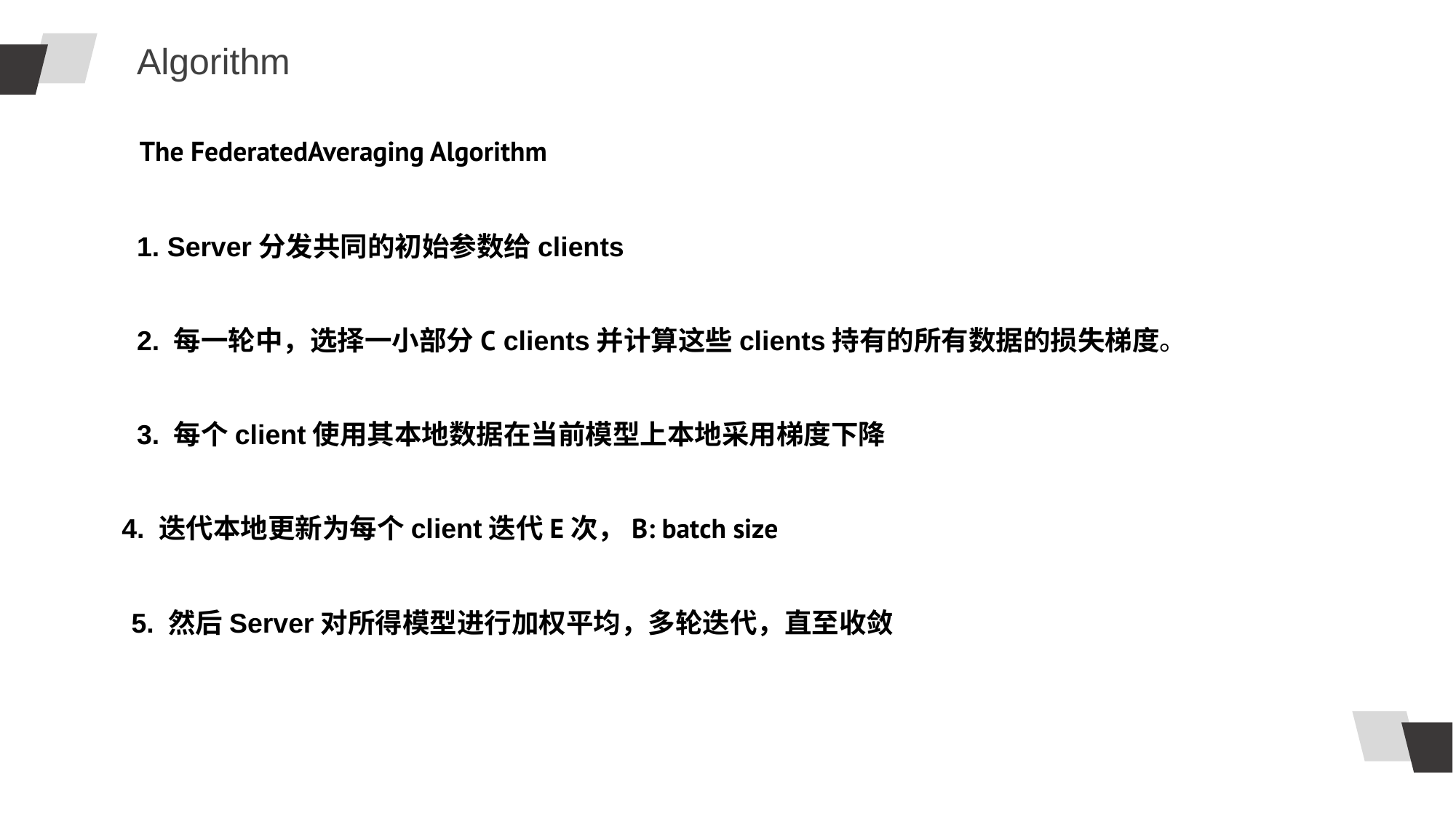

Algorithm
The FederatedAveraging Algorithm
1. Server分发共同的初始参数给clients
2. 每一轮中，选择一小部分C clients并计算这些clients持有的所有数据的损失梯度。
3. 每个client使用其本地数据在当前模型上本地采用梯度下降
4. 迭代本地更新为每个client迭代E次，B: batch size
5. 然后Server对所得模型进行加权平均，多轮迭代，直至收敛